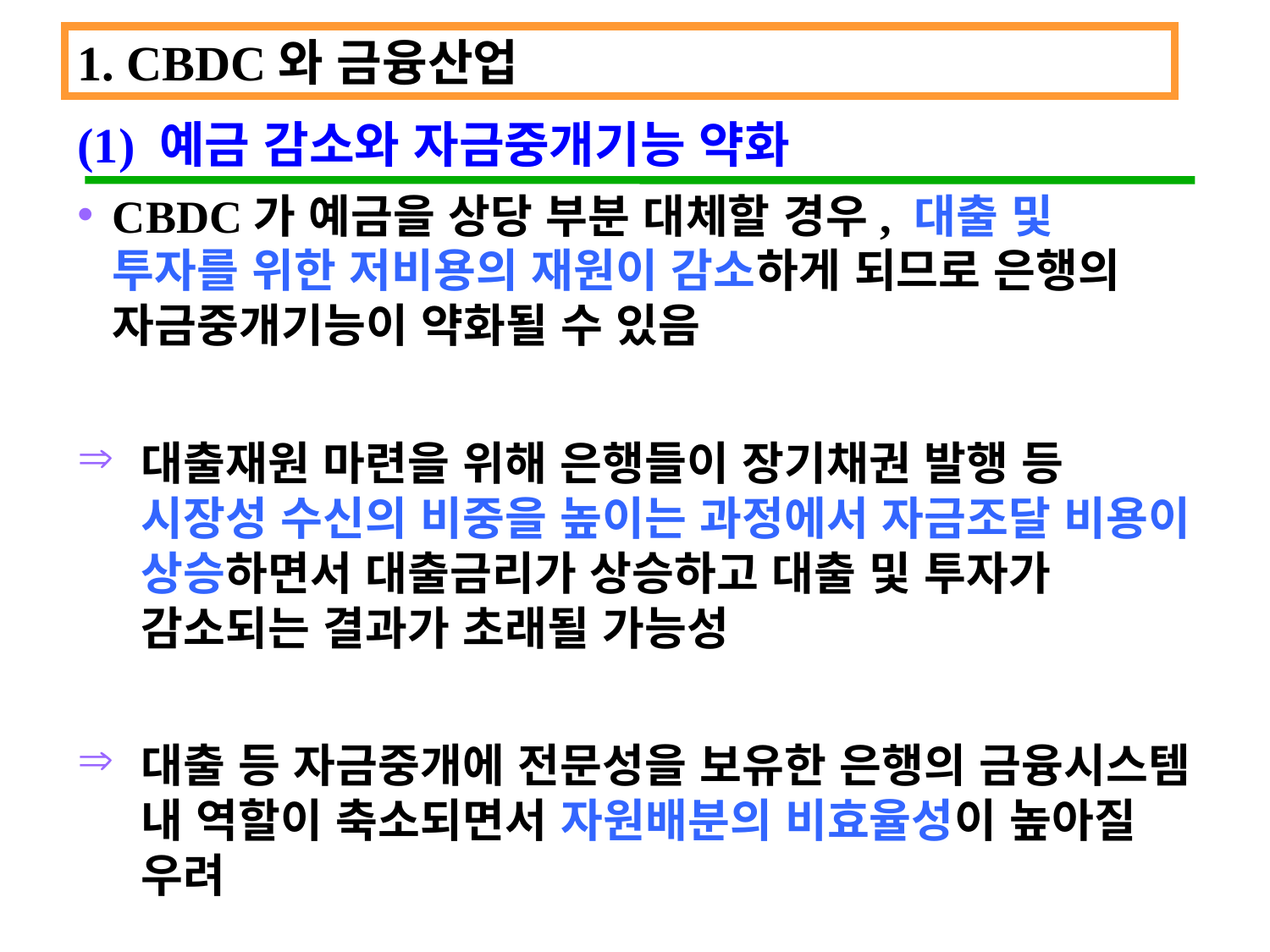

1. CBDC와 금융산업
(1) 예금 감소와 자금중개기능 약화
CBDC가 예금을 상당 부분 대체할 경우, 대출 및 투자를 위한 저비용의 재원이 감소하게 되므로 은행의 자금중개기능이 약화될 수 있음

대출재원 마련을 위해 은행들이 장기채권 발행 등 시장성 수신의 비중을 높이는 과정에서 자금조달 비용이 상승하면서 대출금리가 상승하고 대출 및 투자가 감소되는 결과가 초래될 가능성

대출 등 자금중개에 전문성을 보유한 은행의 금융시스템 내 역할이 축소되면서 자원배분의 비효율성이 높아질 우려